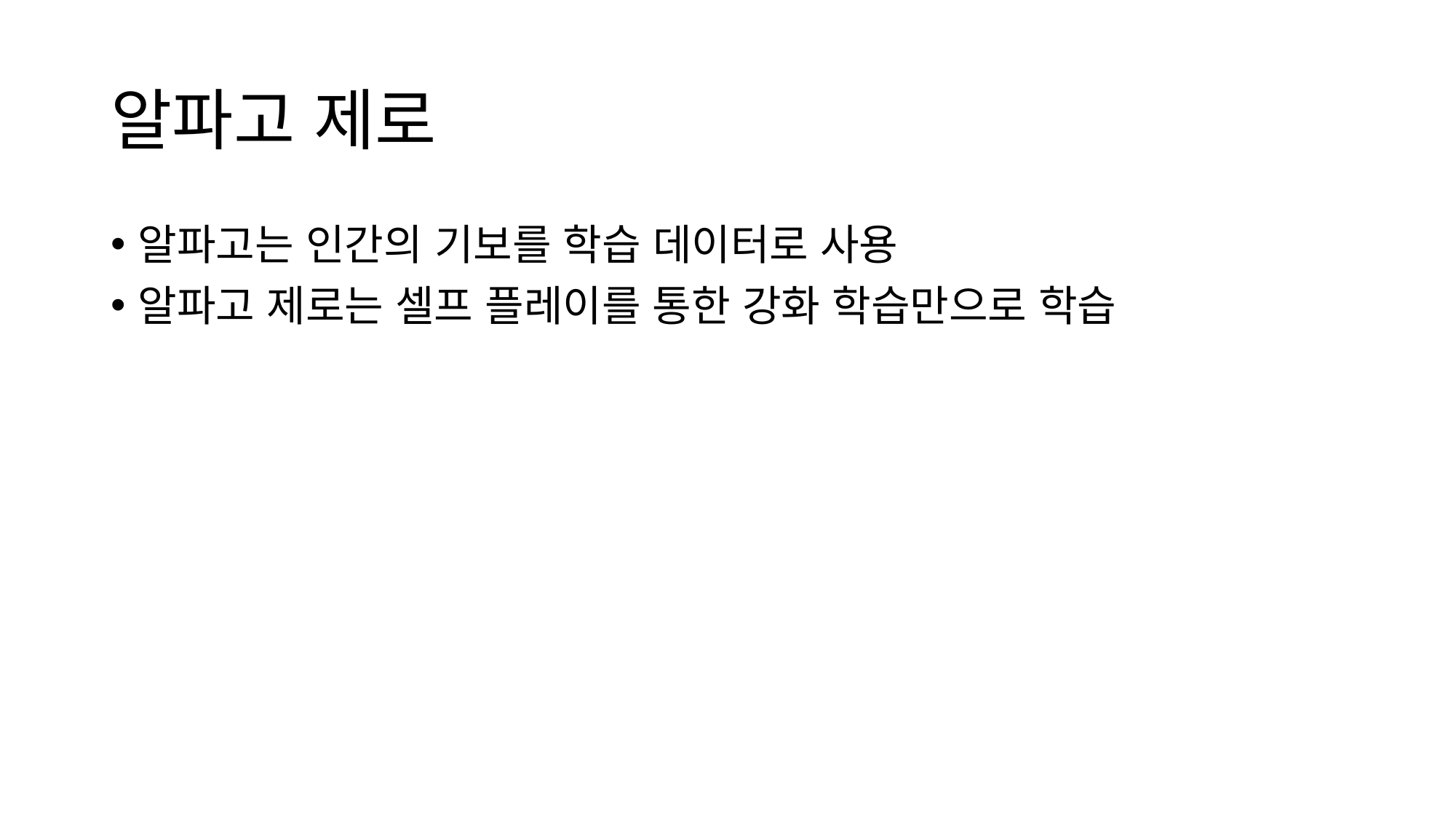

# 알파고 제로
알파고는 인간의 기보를 학습 데이터로 사용
알파고 제로는 셀프 플레이를 통한 강화 학습만으로 학습